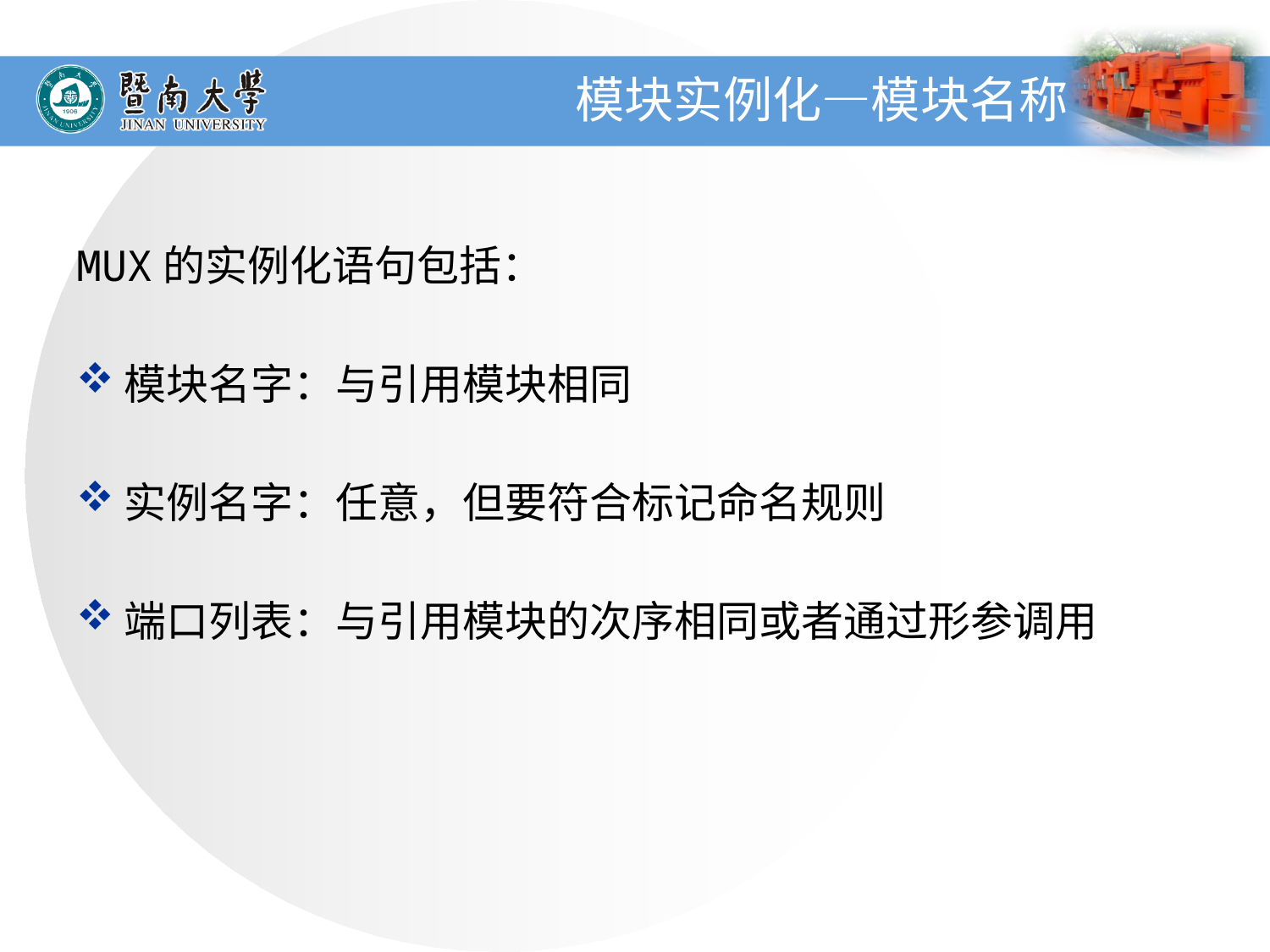

# 模块实例化—模块名称
MUX的实例化语句包括：

模块名字：与引用模块相同

实例名字：任意，但要符合标记命名规则

端口列表：与引用模块的次序相同或者通过形参调用